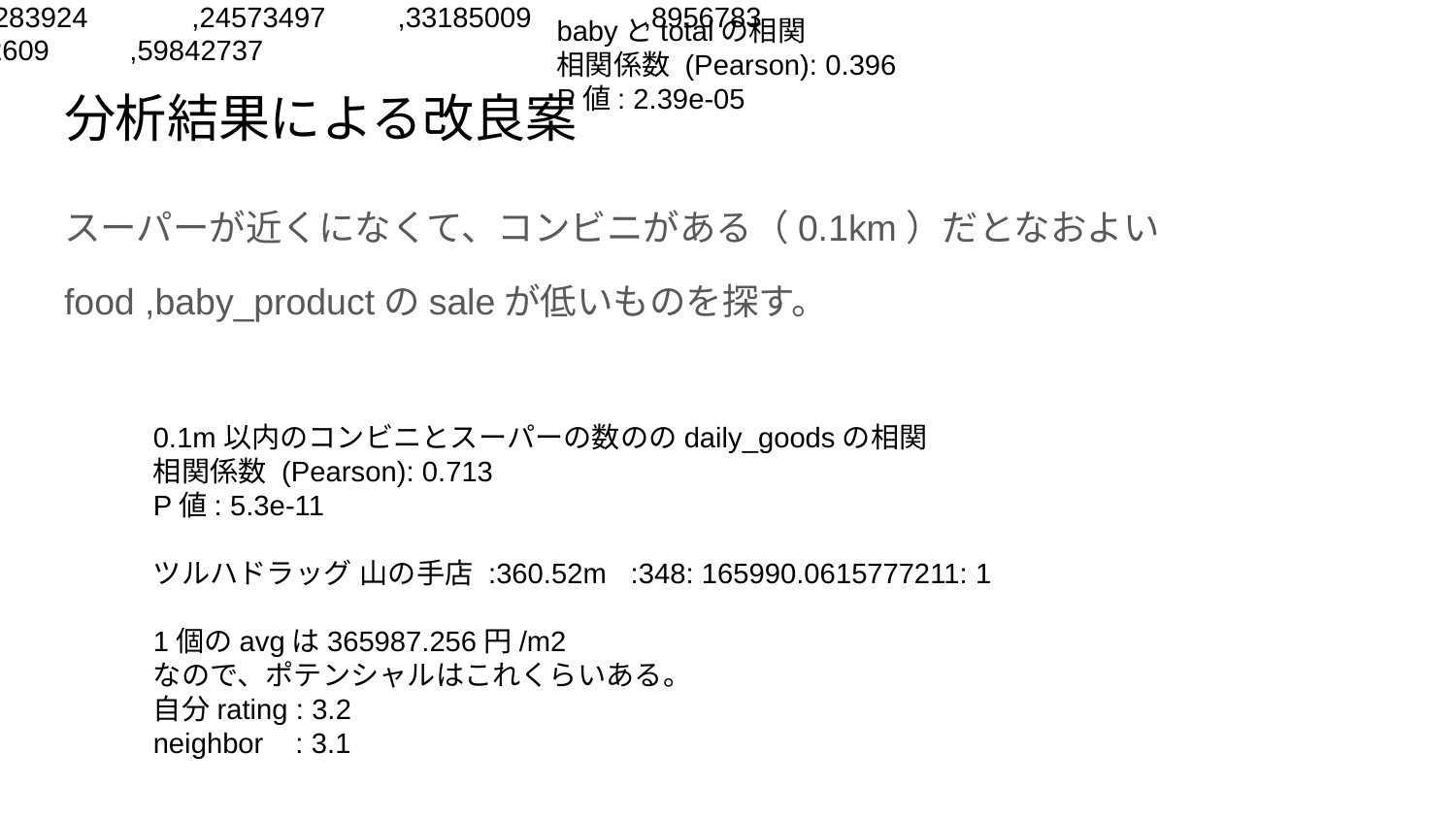

ちなみにfoodとtotal売り上げの相関
相関係数 (Pearson): 0.305
P値: 0.00139

babyとtotalの相関
相関係数 (Pearson): 0.396
P値: 2.39e-05

idx,shop_id,excl_tax_sales_amount,sales_pharmaceuticals,sales_health_food,sales_medical_supplies,sales_baby_products,sales_food,sales_cosmetics,sales_beauty_goods,sales_daily_goods
22,0348    ,311277132            ,77283924             ,24573497         ,33185009              ,8956783            ,13250851  ,65561722       ,28622609          ,59842737
# 分析結果による改良案
スーパーが近くになくて、コンビニがある（0.1km）だとなおよい
food ,baby_productのsaleが低いものを探す。

0.1m以内のコンビニとスーパーの数ののdaily_goodsの相関
相関係数 (Pearson): 0.713
P値: 5.3e-11

ツルハドラッグ 山の手店 :360.52m   :348: 165990.0615777211: 1

1個のavgは365987.256円/m2
なので、ポテンシャルはこれくらいある。
自分rating : 3.2
neighbor    : 3.1

だからかけることにより、計算できる。この店舗は薬の売り上げは他と遜色ないが、せっかくとても近い範囲にコンビニがいて、その客を奪えていない。
そのコンビニのratingがとても高いわけので、foodsなどに力入れるよりはdaily_goodsに力を入れるとよい。ポテンシャル的に考えると、全然余裕なので思い切ったdaily_goodsを入れるとよいという風な解析ができる。
ほかの店舗では、もしコンビニのratingが高ければfoodsとbabyにも力を入れたり、superが近い場合はfoodに力を入れずbaby用品とdailyに力を入れるべきという判断ができる。